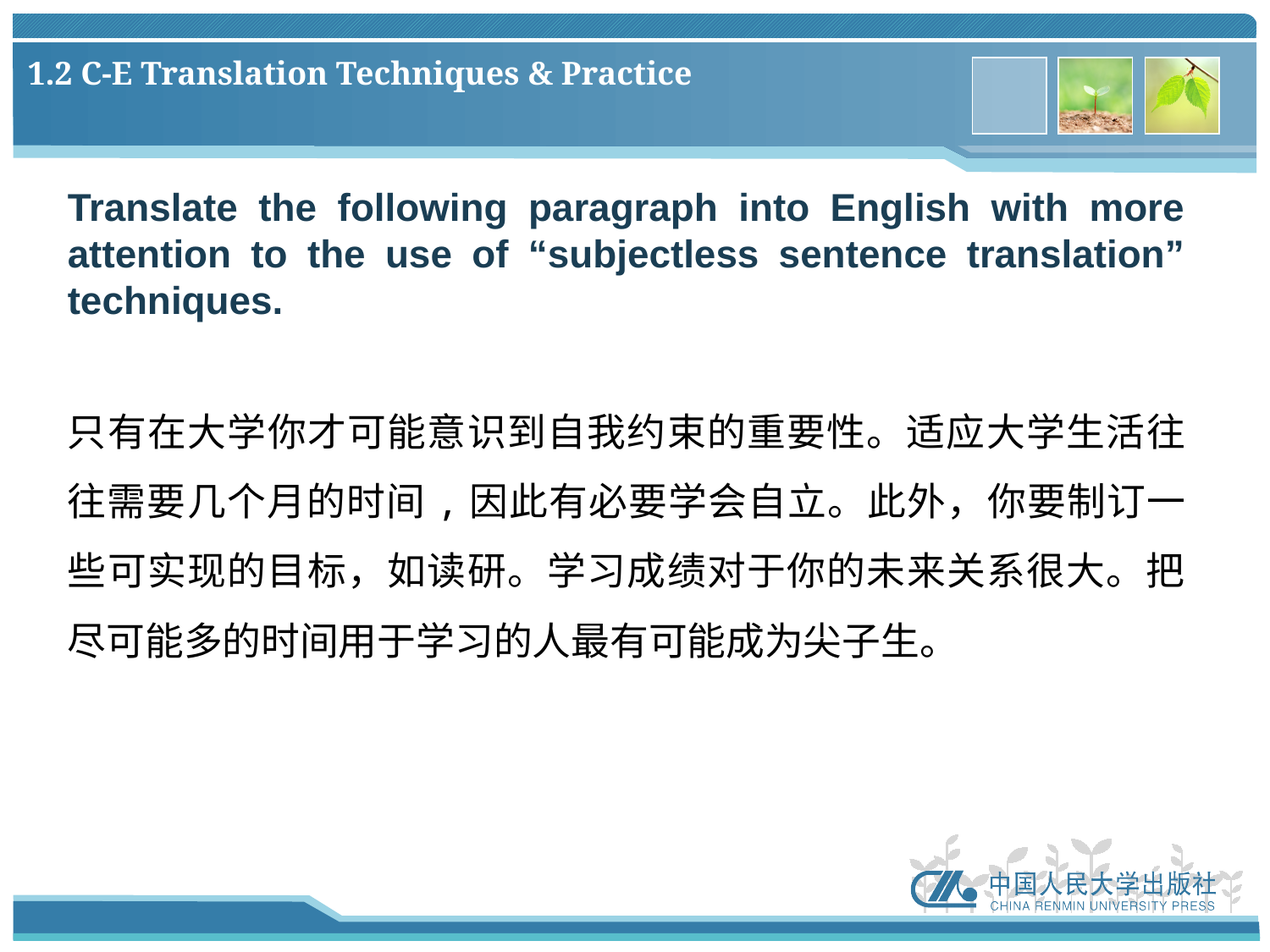

# 1.2 C-E Translation Techniques & Practice
Translate the following paragraph into English with more attention to the use of “subjectless sentence translation” techniques.

只有在大学你才可能意识到自我约束的重要性。适应大学生活往往需要几个月的时间,因此有必要学会自立。此外，你要制订一些可实现的目标，如读研。学习成绩对于你的未来关系很大。把尽可能多的时间用于学习的人最有可能成为尖子生。